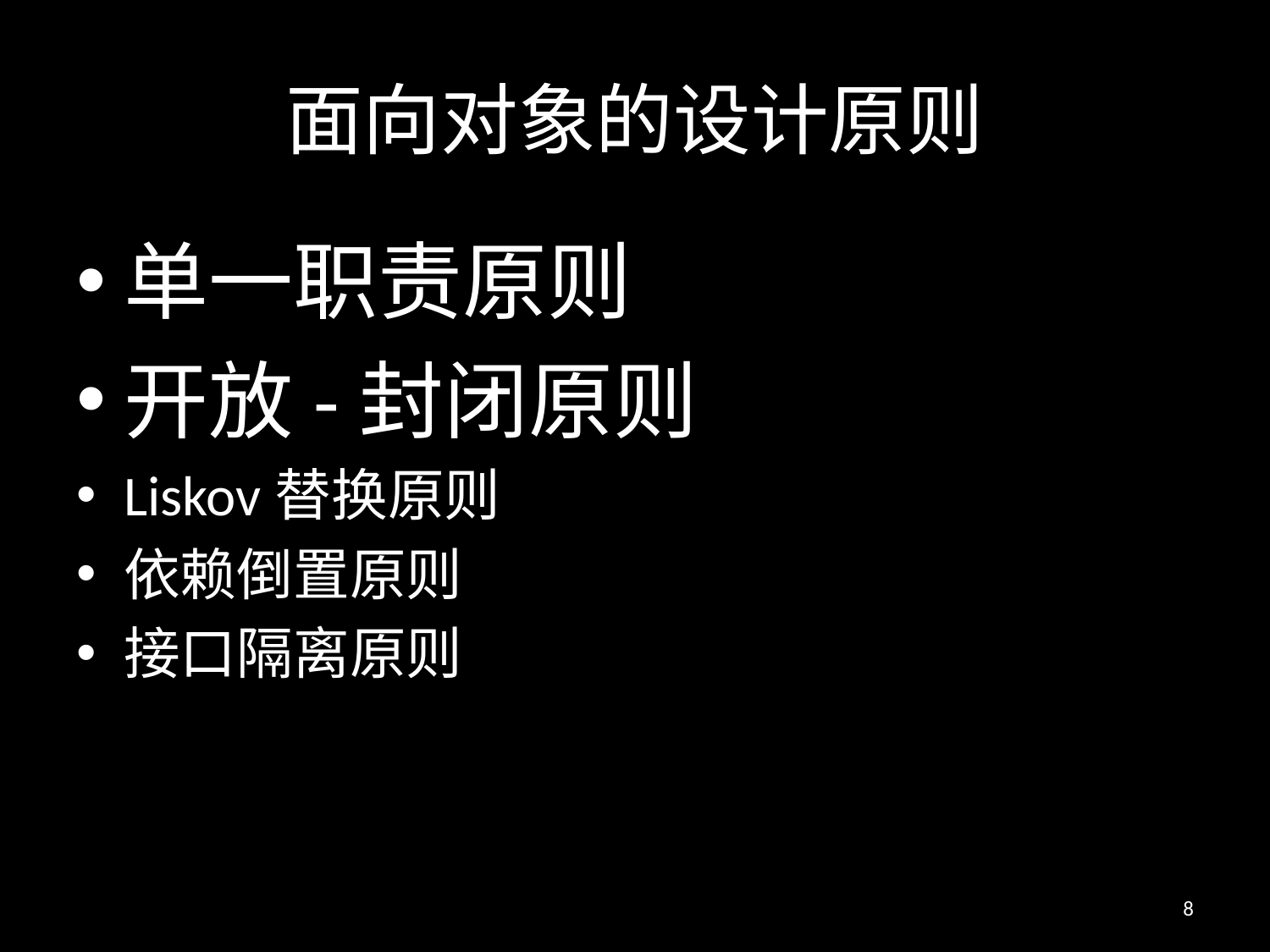

# 面向对象的设计原则
单一职责原则
开放-封闭原则
Liskov替换原则
依赖倒置原则
接口隔离原则
8